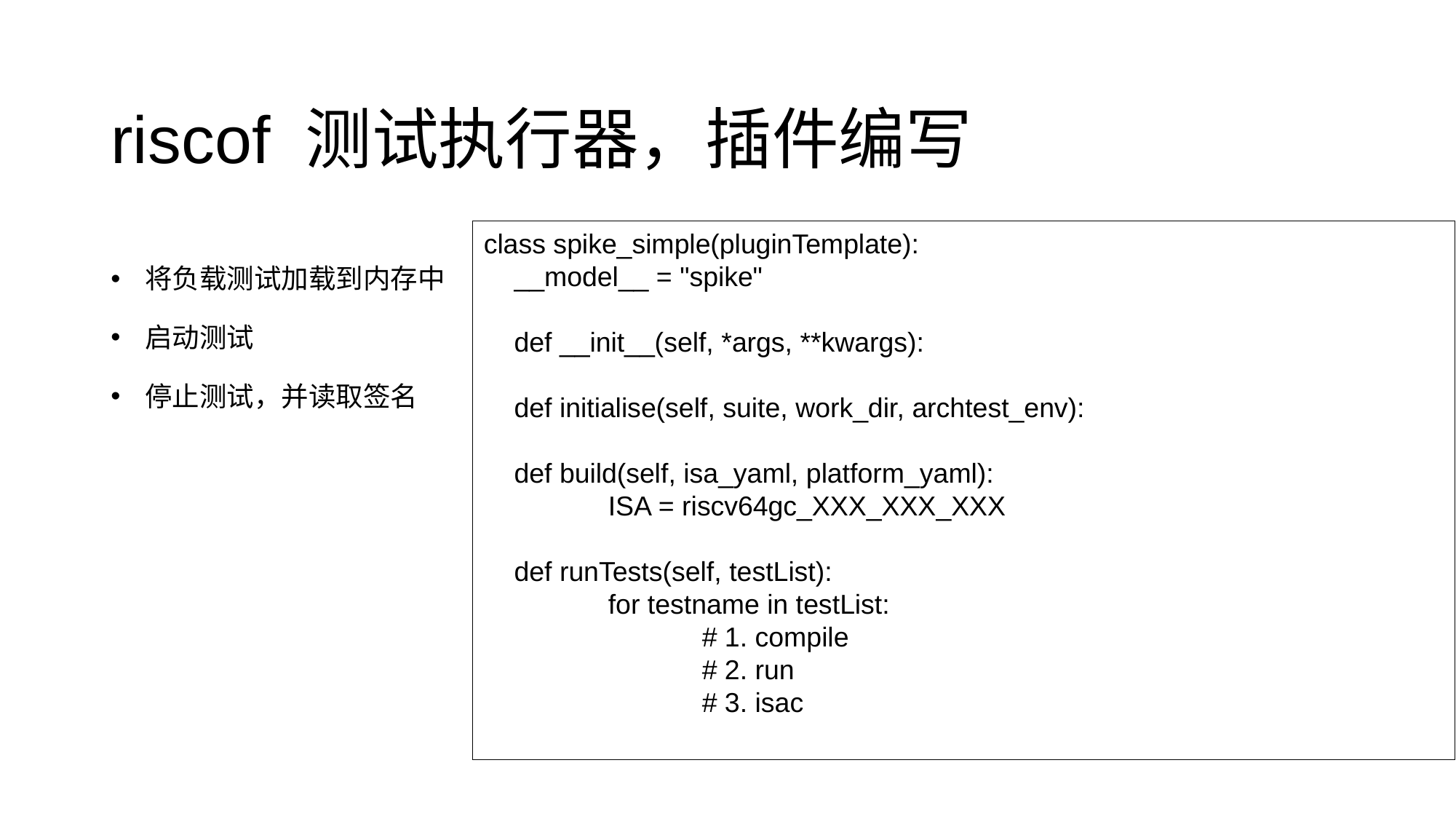

# riscof 测试执行器，插件编写
class spike_simple(pluginTemplate):
    __model__ = "spike"

    def __init__(self, *args, **kwargs):

    def initialise(self, suite, work_dir, archtest_env):

    def build(self, isa_yaml, platform_yaml):
	  ISA = riscv64gc_XXX_XXX_XXX

    def runTests(self, testList):
    	  for testname in testList:
		# 1. compile
		# 2. run
		# 3. isac
将负载测试加载到内存中
启动测试
停止测试，并读取签名